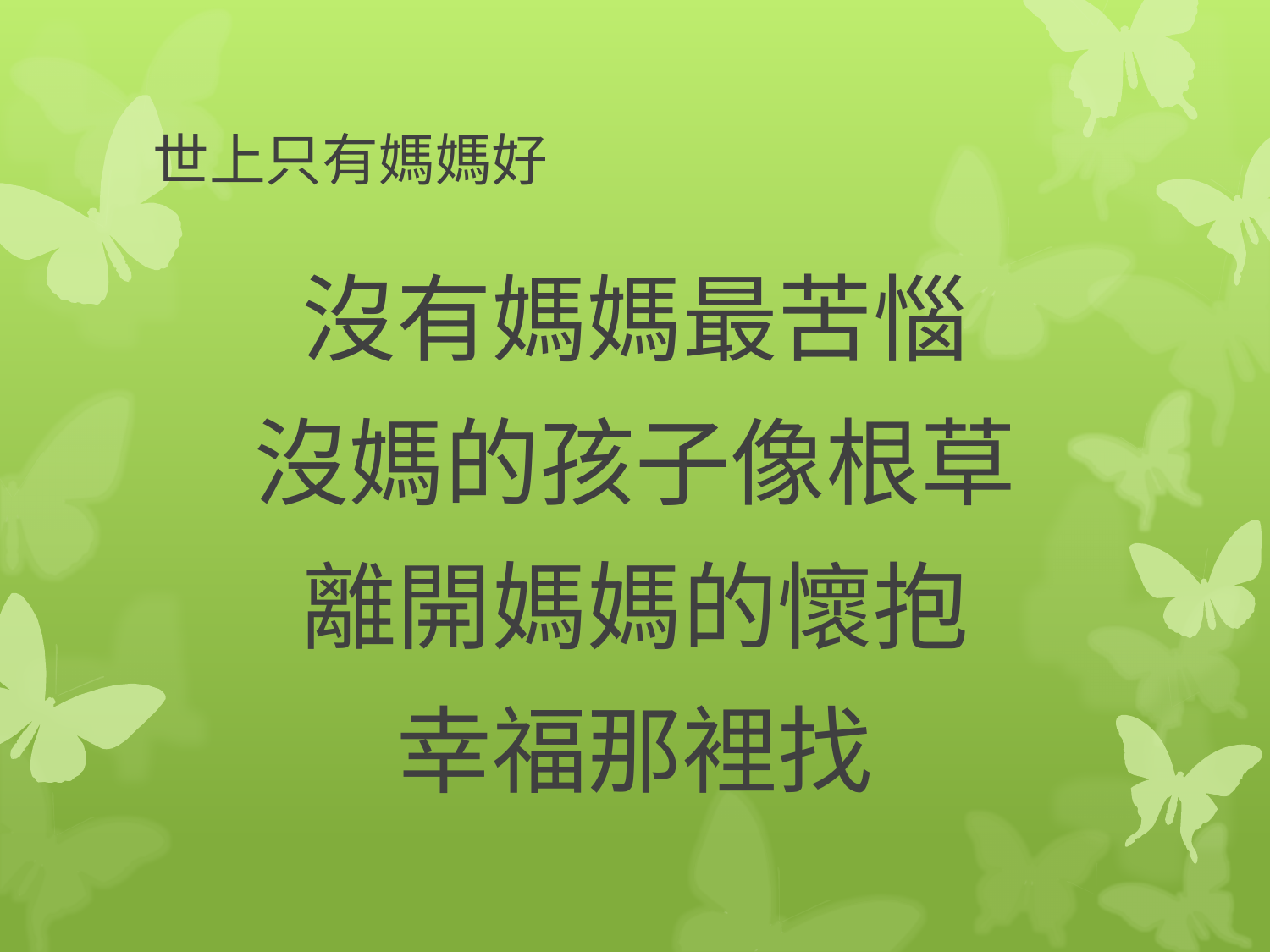

# 世上只有媽媽好
沒有媽媽最苦惱
沒媽的孩子像根草
離開媽媽的懷抱
幸福那裡找